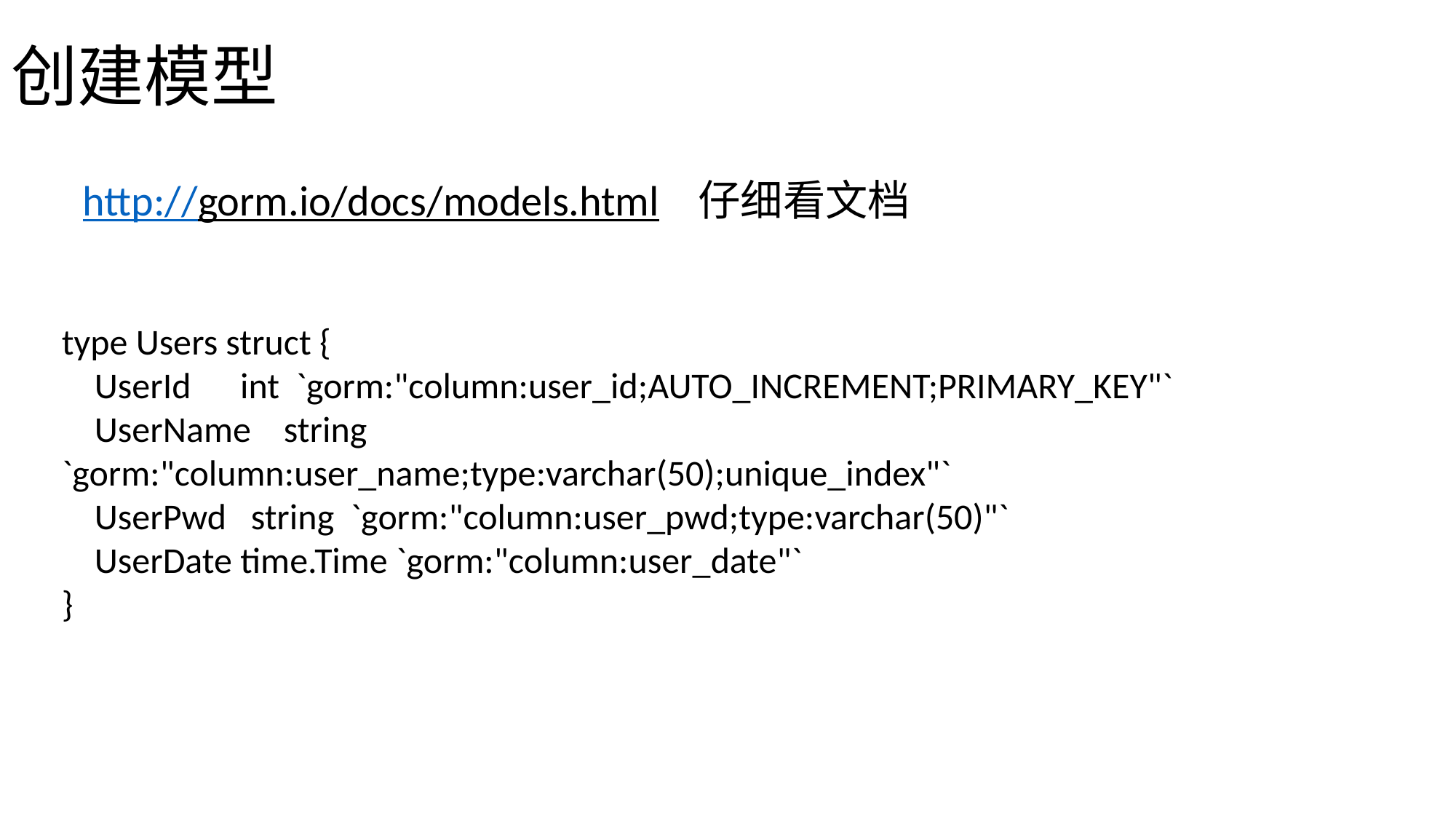

# 创建模型
http://gorm.io/docs/models.html   仔细看文档

type Users struct {
    UserId      int  `gorm:"column:user_id;AUTO_INCREMENT;PRIMARY_KEY"`
    UserName    string  `gorm:"column:user_name;type:varchar(50);unique_index"`
    UserPwd   string  `gorm:"column:user_pwd;type:varchar(50)"`
    UserDate time.Time `gorm:"column:user_date"`
}